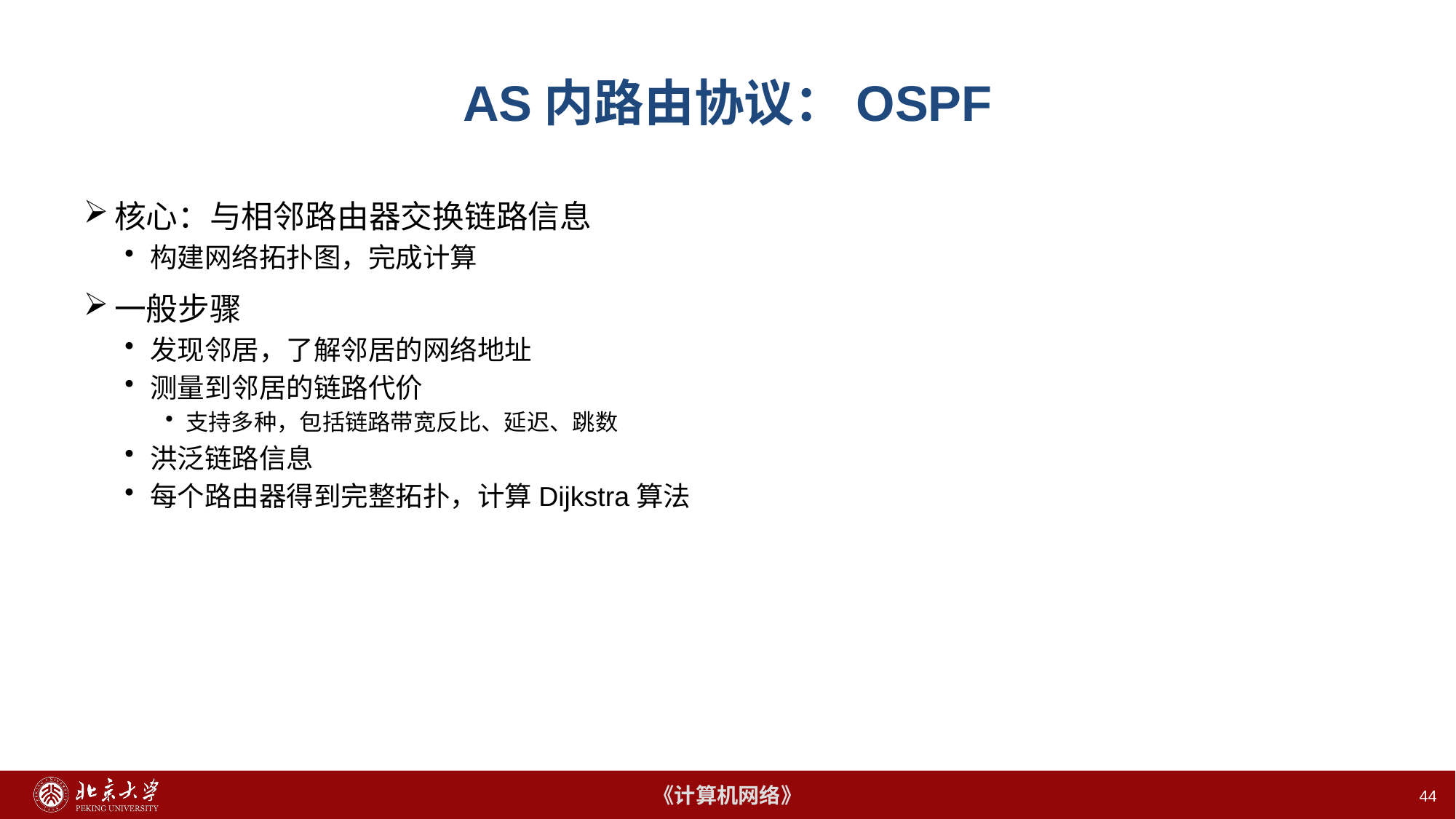

# AS内路由协议：OSPF
核心：与相邻路由器交换链路信息
构建网络拓扑图，完成计算
一般步骤
发现邻居，了解邻居的网络地址
测量到邻居的链路代价
支持多种，包括链路带宽反比、延迟、跳数
洪泛链路信息
每个路由器得到完整拓扑，计算Dijkstra算法
44